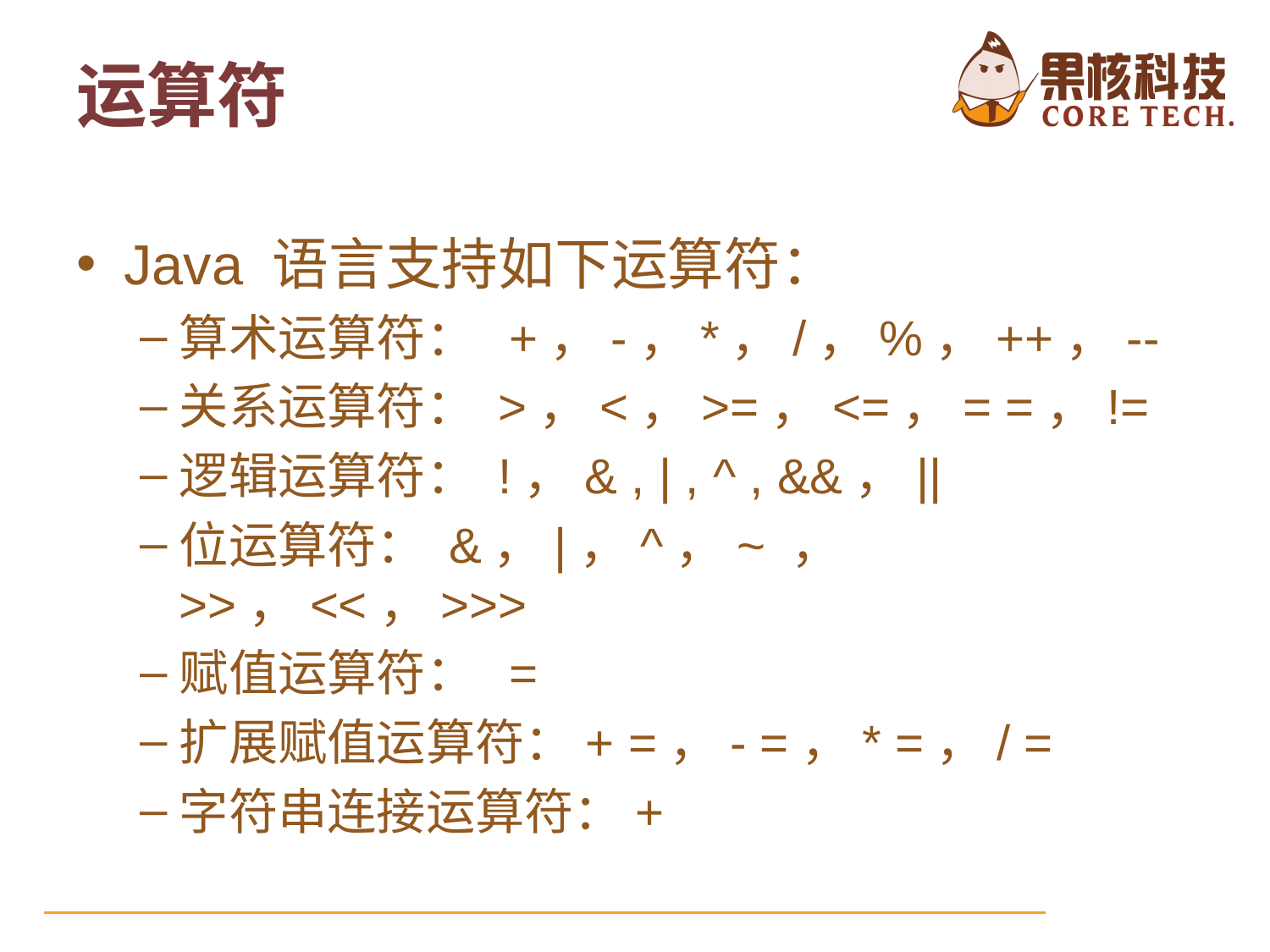

# 运算符
Java 语言支持如下运算符：
算术运算符：  +，-，*，/，%，++，--
关系运算符： >，<，>=，<=，= =，!=
逻辑运算符： !，& , | , ^ , &&，||
位运算符： &，|，^，~ ， >>，<<，>>>
赋值运算符：  =
扩展赋值运算符：+ =，- =，* =，/ =
字符串连接运算符：+